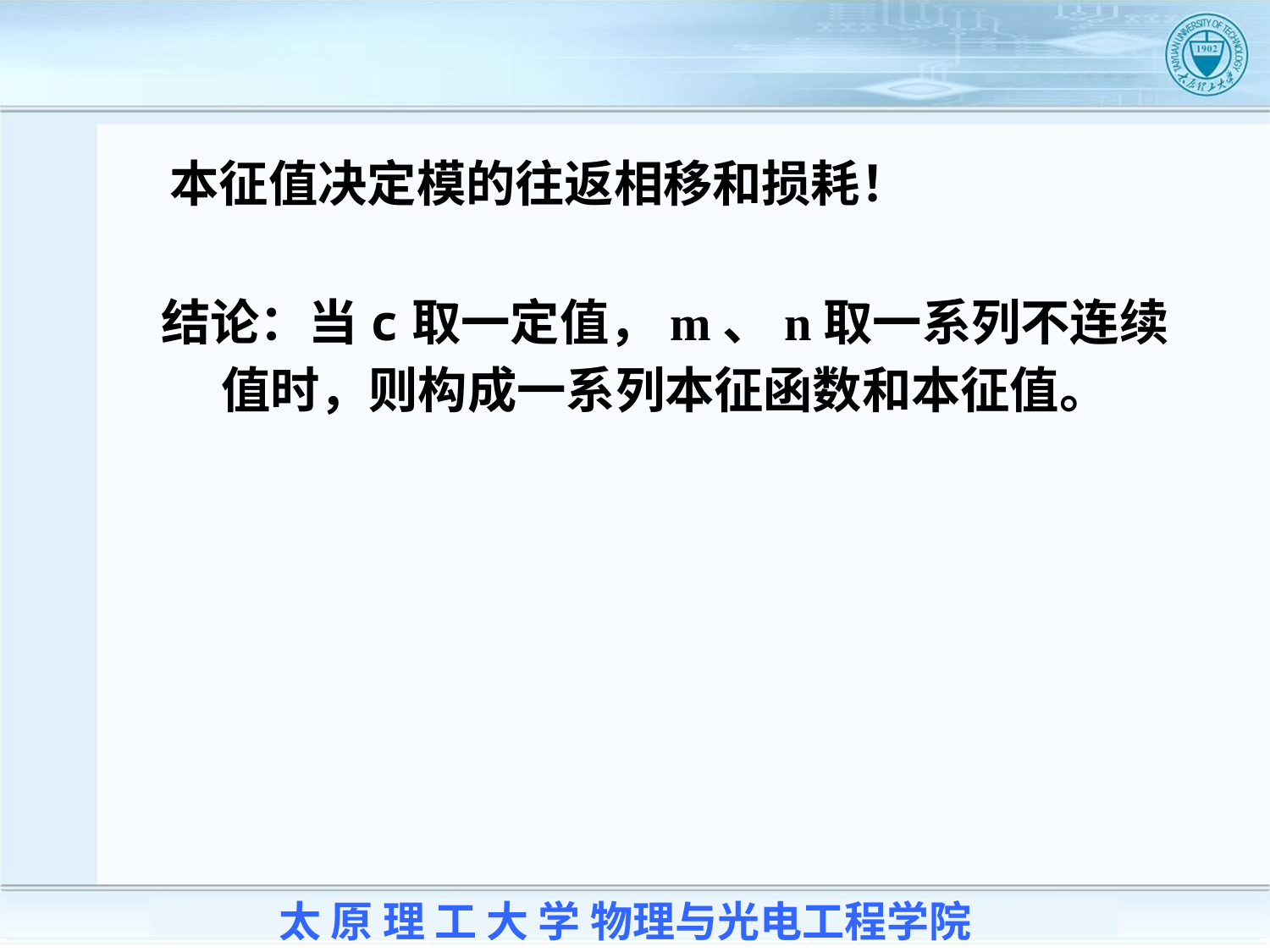

本征值决定模的往返相移和损耗！
结论：当c取一定值，m、n取一系列不连续值时，则构成一系列本征函数和本征值。